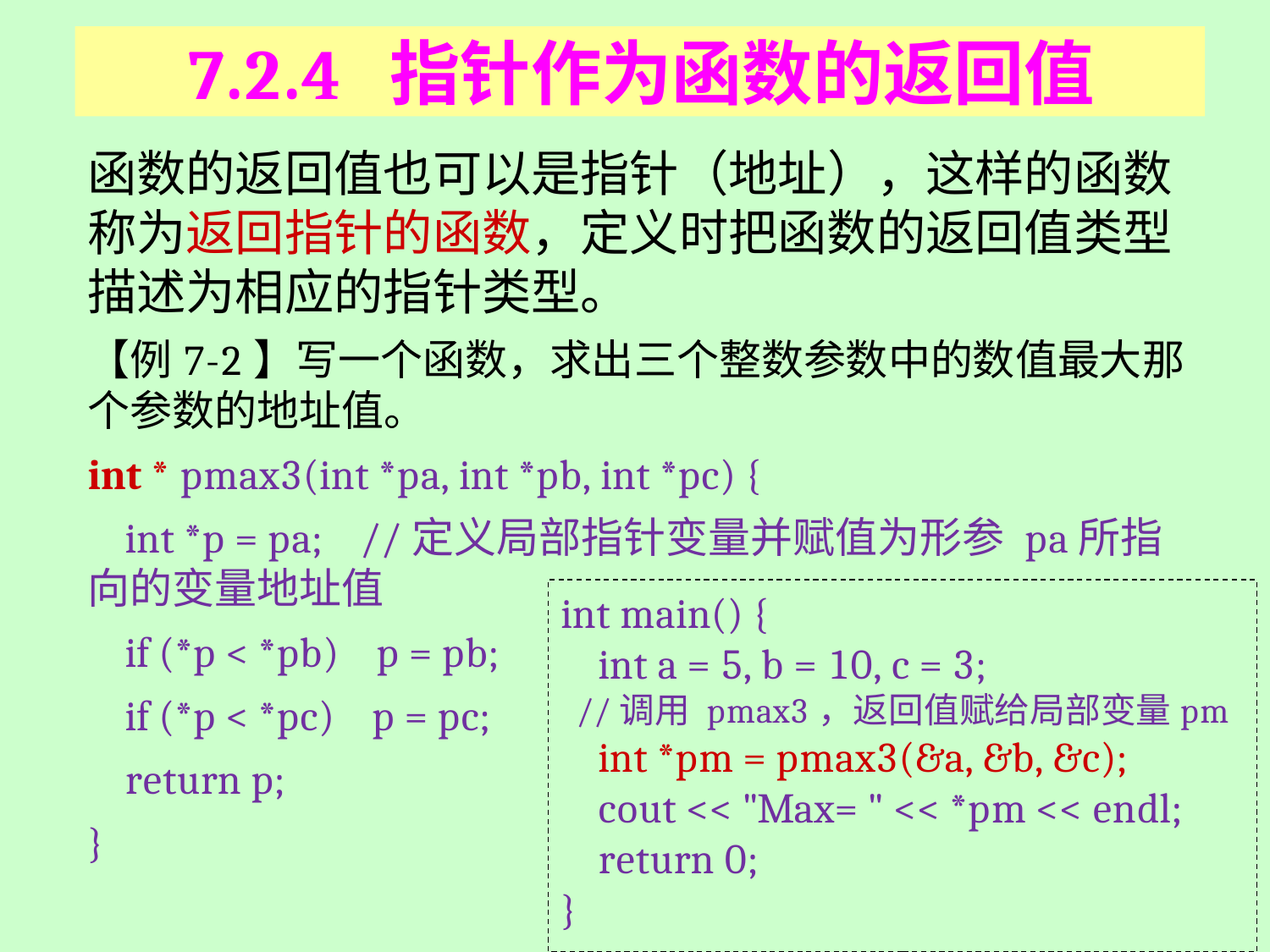

# 7.2.4  指针作为函数的返回值
函数的返回值也可以是指针（地址），这样的函数称为返回指针的函数，定义时把函数的返回值类型描述为相应的指针类型。
【例7-2】写一个函数，求出三个整数参数中的数值最大那个参数的地址值。
int * pmax3(int *pa, int *pb, int *pc) {
    int *p = pa;    //定义局部指针变量并赋值为形参 pa所指向的变量地址值
    if (*p < *pb)    p = pb;
    if (*p < *pc)    p = pc;
    return p;
}
int main() {
    int a = 5, b = 10, c = 3;
  //调用 pmax3，返回值赋给局部变量pm
    int *pm = pmax3(&a, &b, &c);
    cout << "Max= " << *pm << endl;
    return 0;
}
30